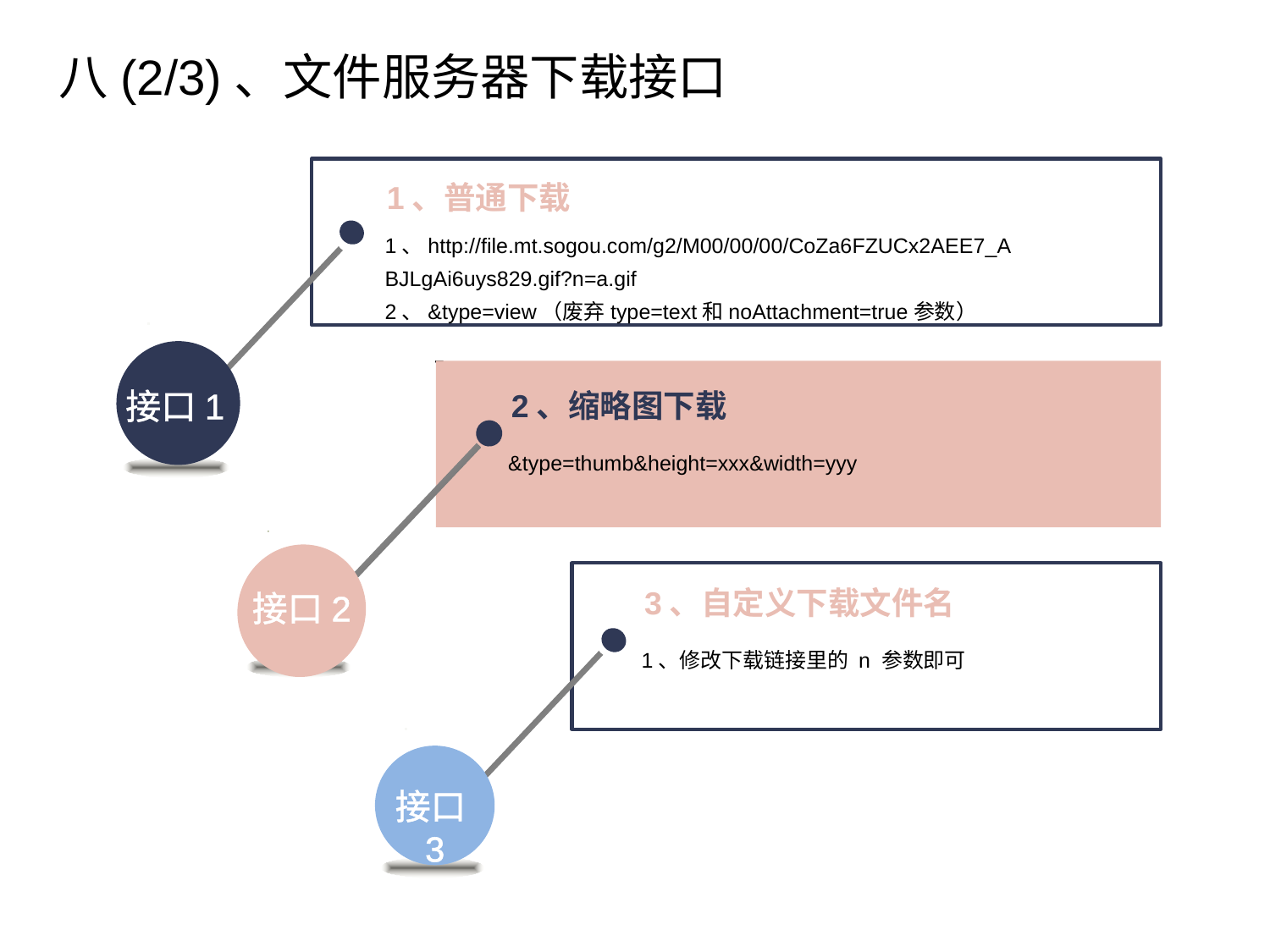

八(2/3)、文件服务器下载接口

1、普通下载

1、http://file.mt.sogou.com/g2/M00/00/00/CoZa6FZUCx2AEE7_A BJLgAi6uys829.gif?n=a.gif
2、&type=view（废弃type=text和noAttachment=true参数）

点击添加文本

接口1
2、缩略图下载

点击添加文本

&type=thumb&height=xxx&width=yyy

3、自定义下载文件名
接口2
点击添加文本

1、修改下载链接里的 n 参数即可

点击添加文本
接口3